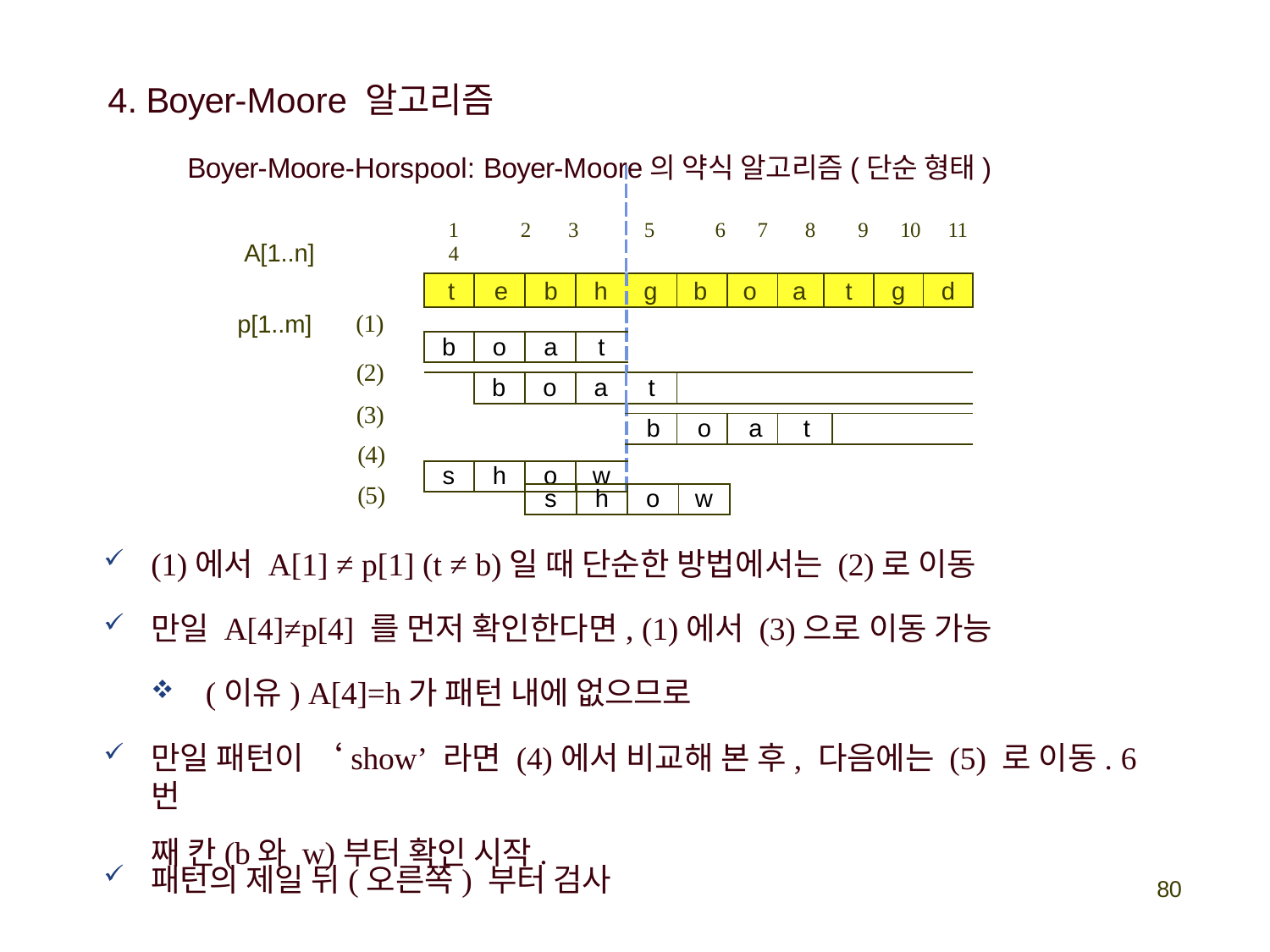

# 4. Boyer-Moore 알고리즘
Boyer-Moore-Horspool: Boyer-Moore의 약식 알고리즘(단순 형태)

A[1..n]
| 1 2 3 4 |  |  |  | 5 6 7 8 9 10 11 |  |  |  |  |  |  |  |
| --- | --- | --- | --- | --- | --- | --- | --- | --- | --- | --- | --- |
| t | e | b | h | g | b | o | a | t |  | g | d |
|  |  |  |  |  |  |  |  |  |  |  |  |
| b | o | a | t |  |  |  |  |  |  |  |  |
|  |  |  |  |  |  |  |  |  |  |  |  |
|  | b | o | a | t |  |  |  |  |  |  |  |
|  |  |  |  |  |  |  |  |  |  |  |  |
|  |  |  |  | b | o | a | t |  |  |  |  |
|  |  |  |  |  |  |  |  |  |  |  |  |
| s | h | o | w |  |  |  |  |  |  |  |  |
(1)
(2)
(3)
(4)
(5)
p[1..m]
| s | h | o | w |
| --- | --- | --- | --- |
(1)에서 A[1] ≠ p[1] (t ≠ b)일 때 단순한 방법에서는 (2)로 이동
만일 A[4]≠p[4] 를 먼저 확인한다면, (1)에서 (3)으로 이동 가능
(이유) A[4]=h가 패턴 내에 없으므로
만일 패턴이 ‘show’ 라면 (4)에서 비교해 본 후, 다음에는 (5) 로 이동. 6번
째 칸(b와 w)부터 확인 시작.
패턴의 제일 뒤(오른쪽) 부터 검사
80